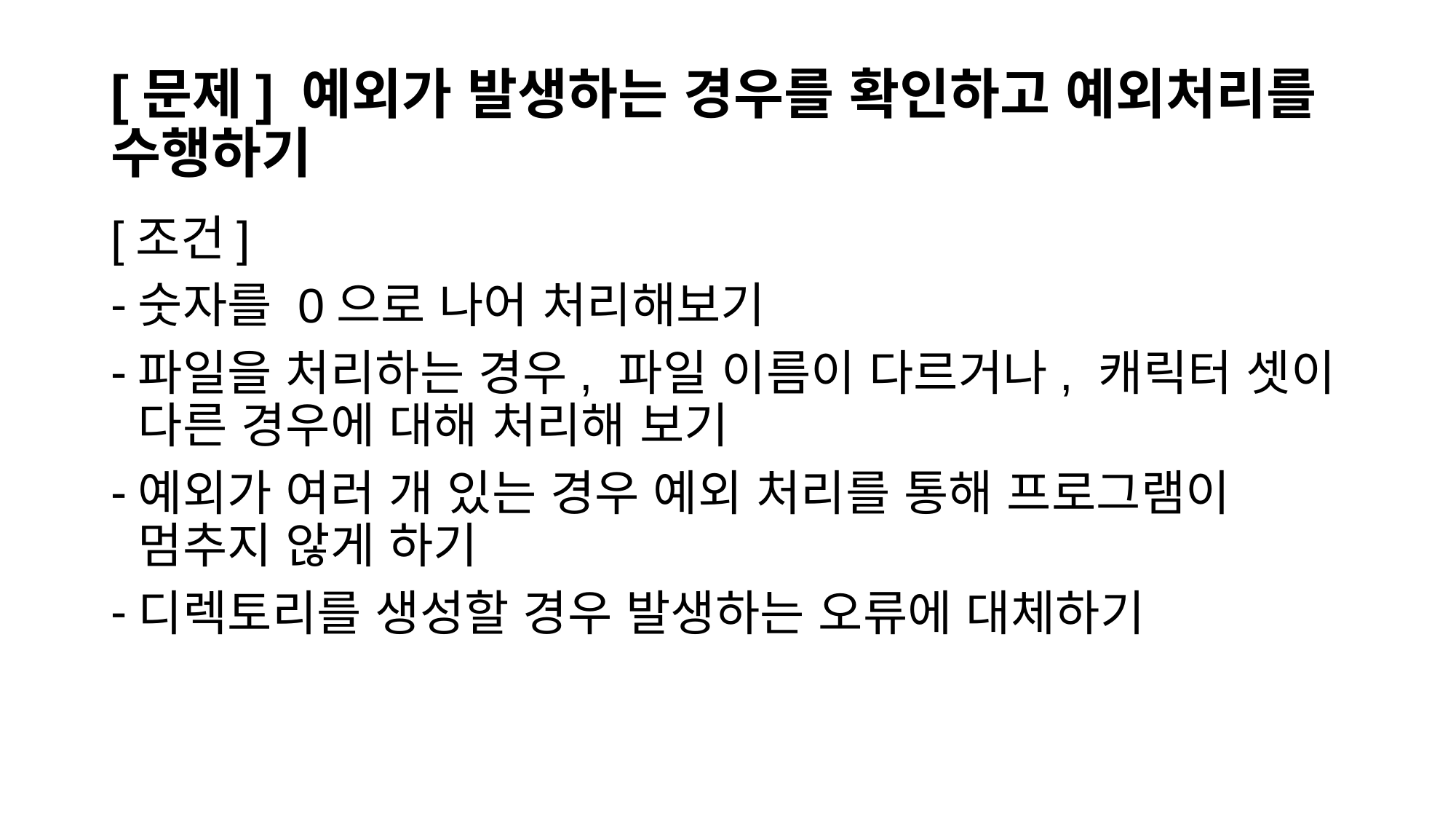

# [문제] 예외가 발생하는 경우를 확인하고 예외처리를 수행하기
[조건]
숫자를 0으로 나어 처리해보기
파일을 처리하는 경우, 파일 이름이 다르거나, 캐릭터 셋이 다른 경우에 대해 처리해 보기
예외가 여러 개 있는 경우 예외 처리를 통해 프로그램이 멈추지 않게 하기
디렉토리를 생성할 경우 발생하는 오류에 대체하기